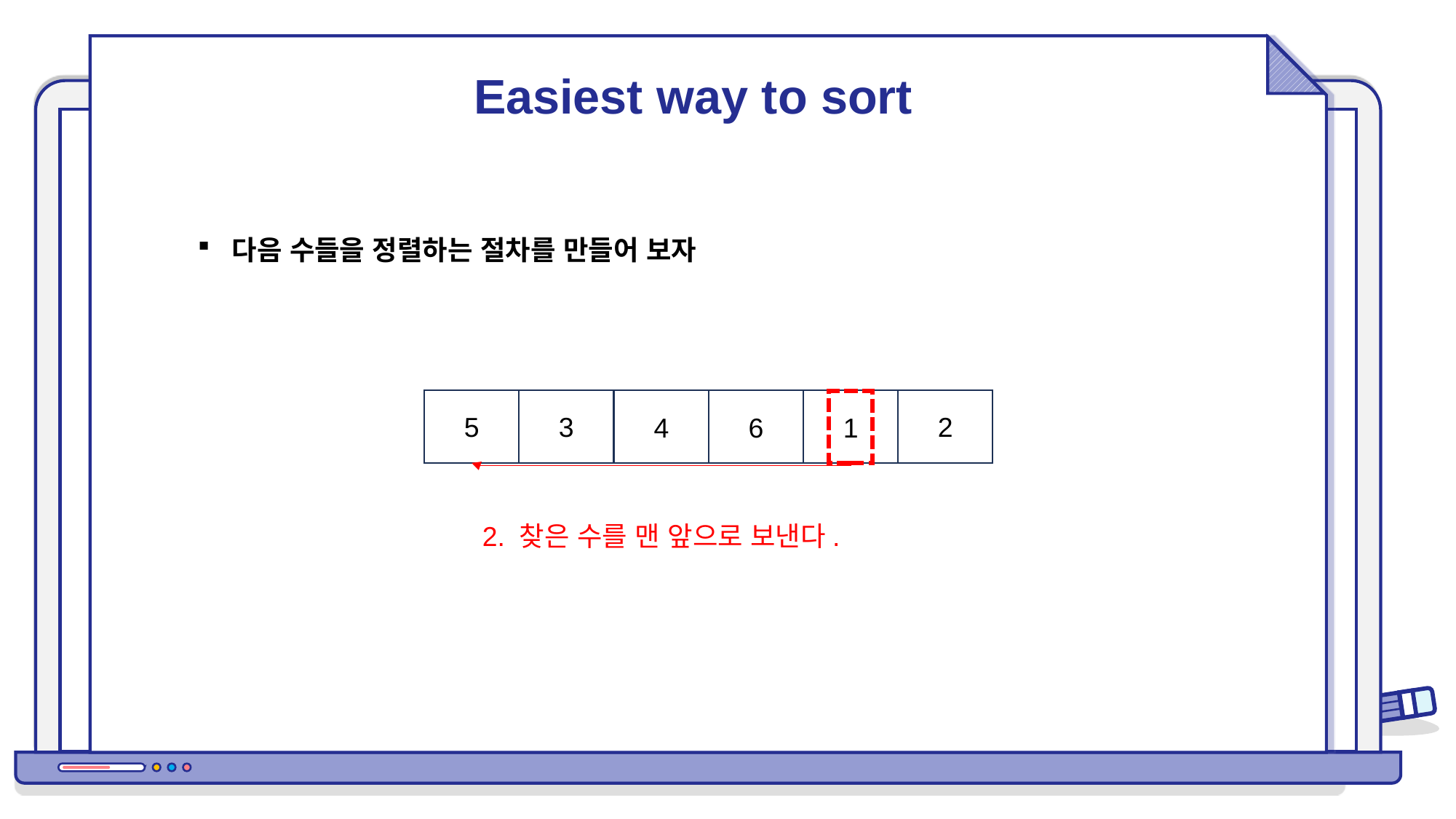

Easiest way to sort

다음 수들을 정렬하는 절차를 만들어 보자
5
3
2
1
4
6

2. 찾은 수를 맨 앞으로 보낸다.